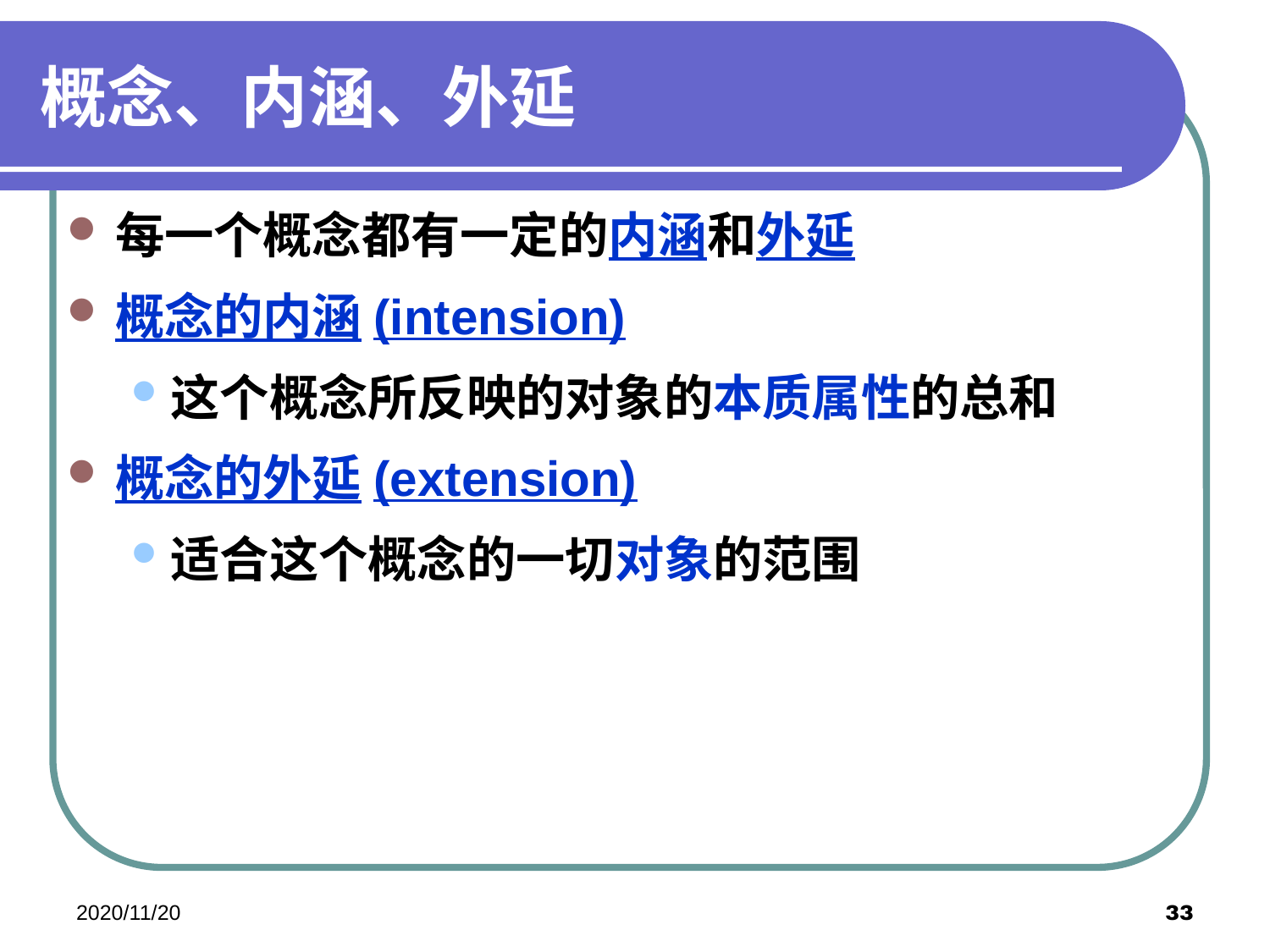

# 概念、内涵、外延
每一个概念都有一定的内涵和外延
概念的内涵(intension)
这个概念所反映的对象的本质属性的总和
概念的外延(extension)
适合这个概念的一切对象的范围
2020/11/20
33